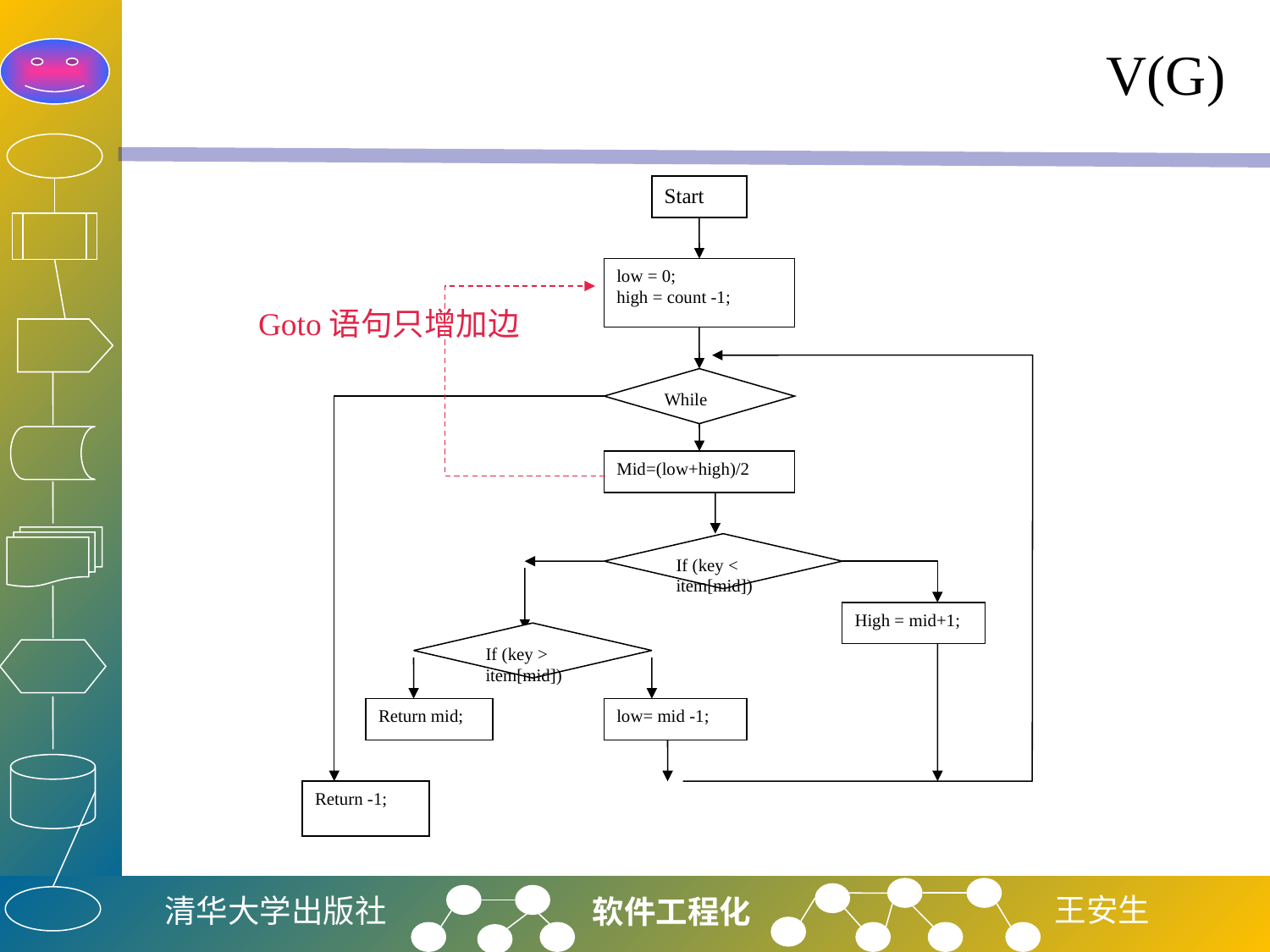

V(G)

Start

low = 0;
high = count -1;

While

Mid=(low+high)/2

If (key < item[mid])

High = mid+1;
If (key > item[mid])

Return mid;
low= mid -1;

Return -1;

Goto语句只增加边